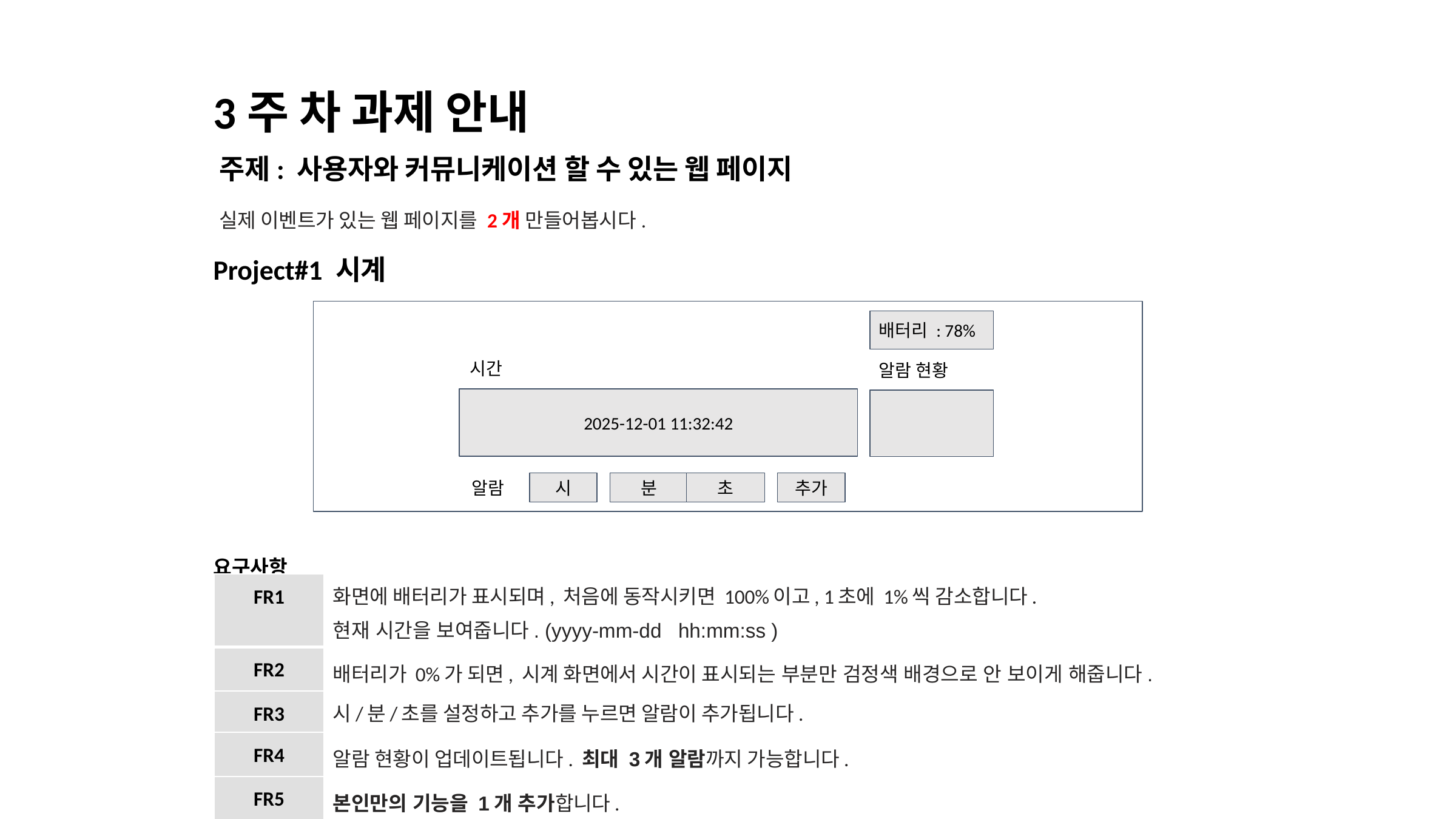

3주 차 과제 안내
주제: 사용자와 커뮤니케이션 할 수 있는 웹 페이지
실제 이벤트가 있는 웹 페이지를 2개 만들어봅시다.
Project#1 시계

배터리 : 78%
시간
알람 현황
2025-12-01 11:32:42

알람
시
분
초
추가
요구사항
| FR1 | 화면에 배터리가 표시되며, 처음에 동작시키면 100%이고, 1초에 1%씩 감소합니다. 현재 시간을 보여줍니다. (yyyy-mm-dd hh:mm:ss ) |
| --- | --- |
| FR2 | 배터리가 0%가 되면, 시계 화면에서 시간이 표시되는 부분만 검정색 배경으로 안 보이게 해줍니다. |
| FR3 | 시/분/초를 설정하고 추가를 누르면 알람이 추가됩니다. |
| FR4 | 알람 현황이 업데이트됩니다. 최대 3개 알람까지 가능합니다. |
| FR5 | 본인만의 기능을 1개 추가합니다. |